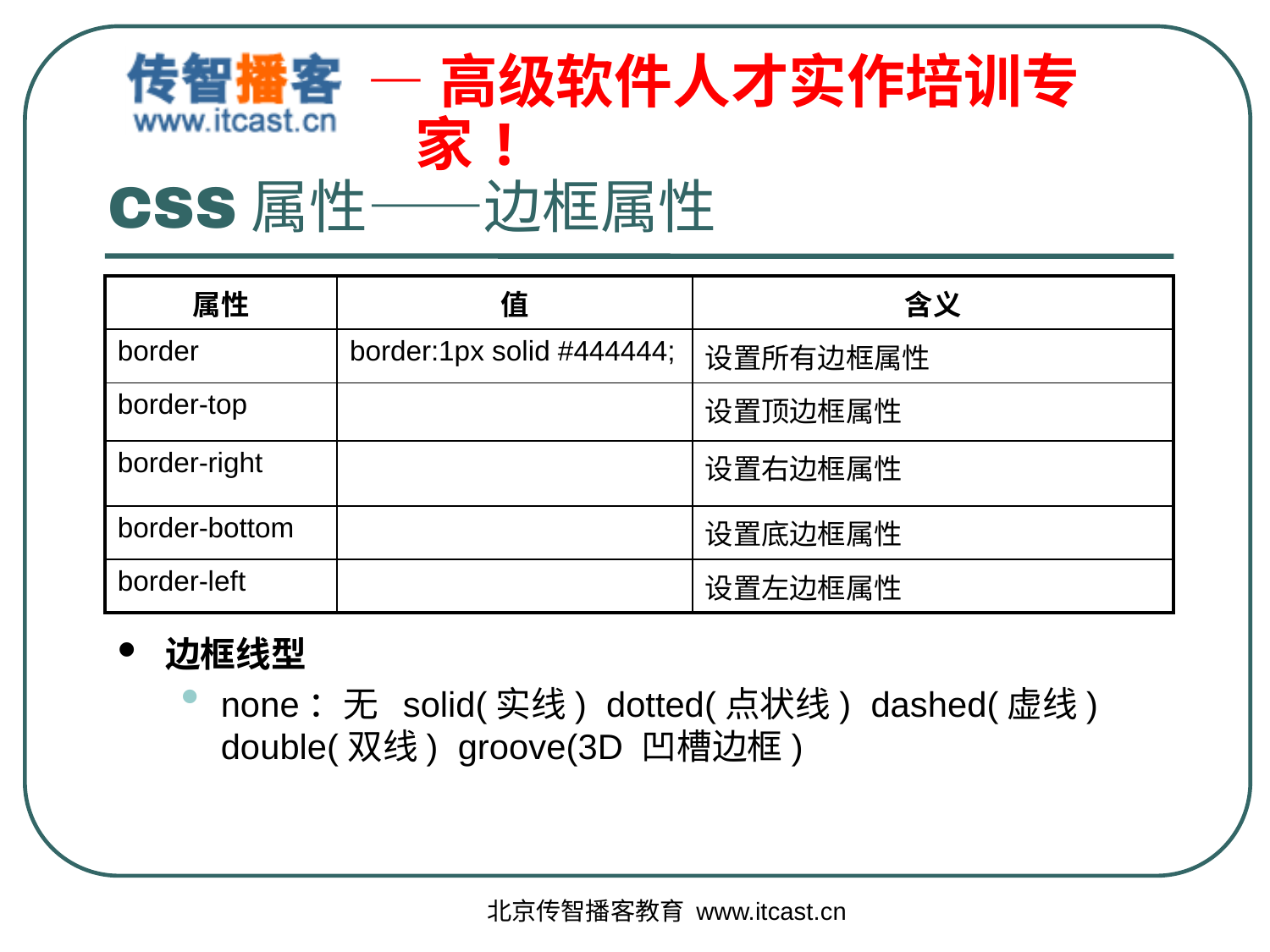

# CSS属性——边框属性
| 属性 | 值 | 含义 |
| --- | --- | --- |
| border | border:1px solid #444444; | 设置所有边框属性 |
| border-top |  | 设置顶边框属性 |
| border-right |  | 设置右边框属性 |
| border-bottom |  | 设置底边框属性 |
| border-left |  | 设置左边框属性 |
边框线型
none：无  solid(实线)  dotted(点状线)  dashed(虚线)  double(双线)  groove(3D 凹槽边框)